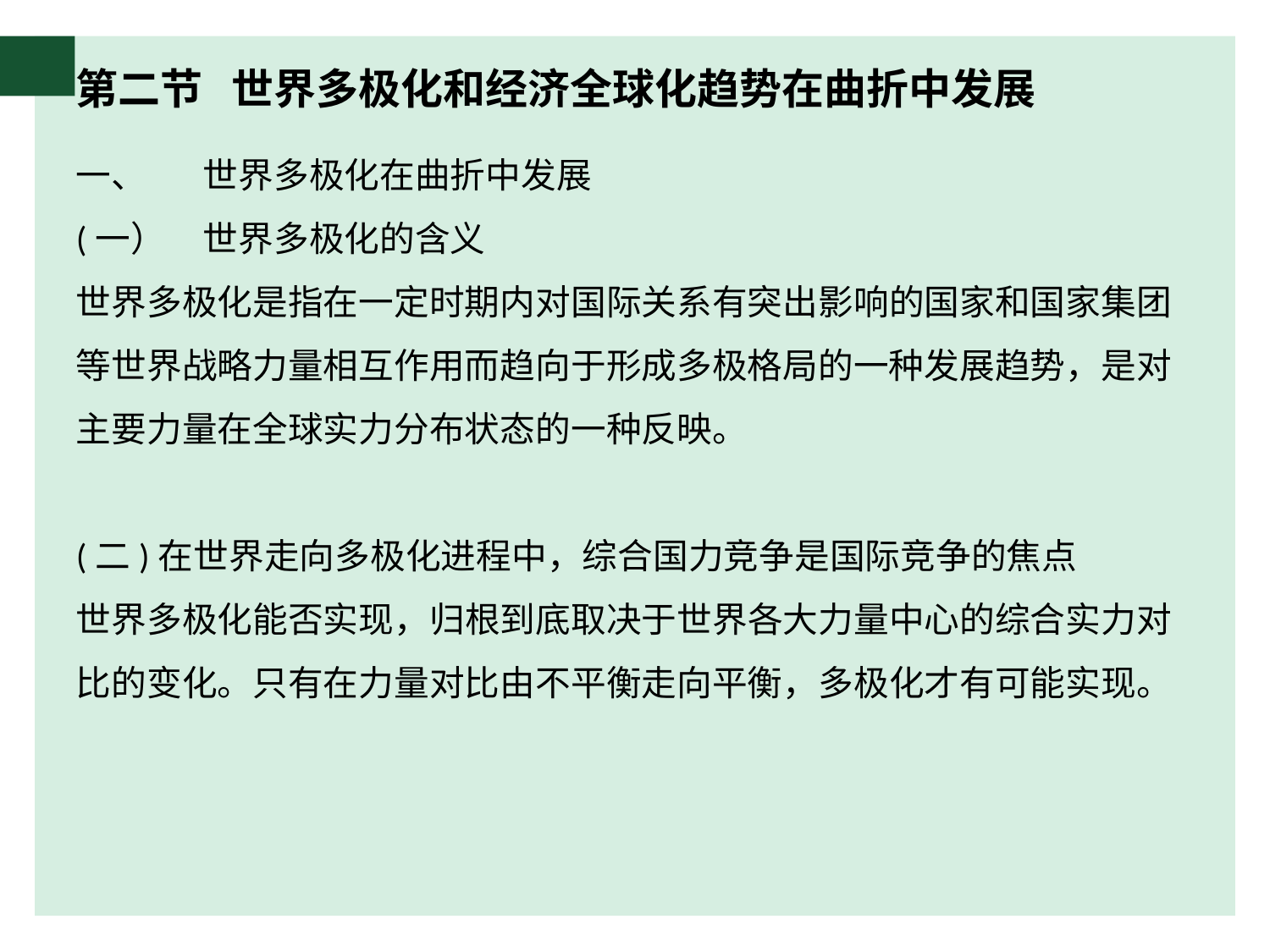

# 第二节   世界多极化和经济全球化趋势在曲折中发展
一、	世界多极化在曲折中发展
(一）	世界多极化的含义
世界多极化是指在一定时期内对国际关系有突出影响的国家和国家集团等世界战略力量相互作用而趋向于形成多极格局的一种发展趋势，是对主要力量在全球实力分布状态的一种反映。

(二)在世界走向多极化进程中，综合国力竞争是国际竞争的焦点
世界多极化能否实现，归根到底取决于世界各大力量中心的综合实力对比的变化。只有在力量对比由不平衡走向平衡，多极化才有可能实现。